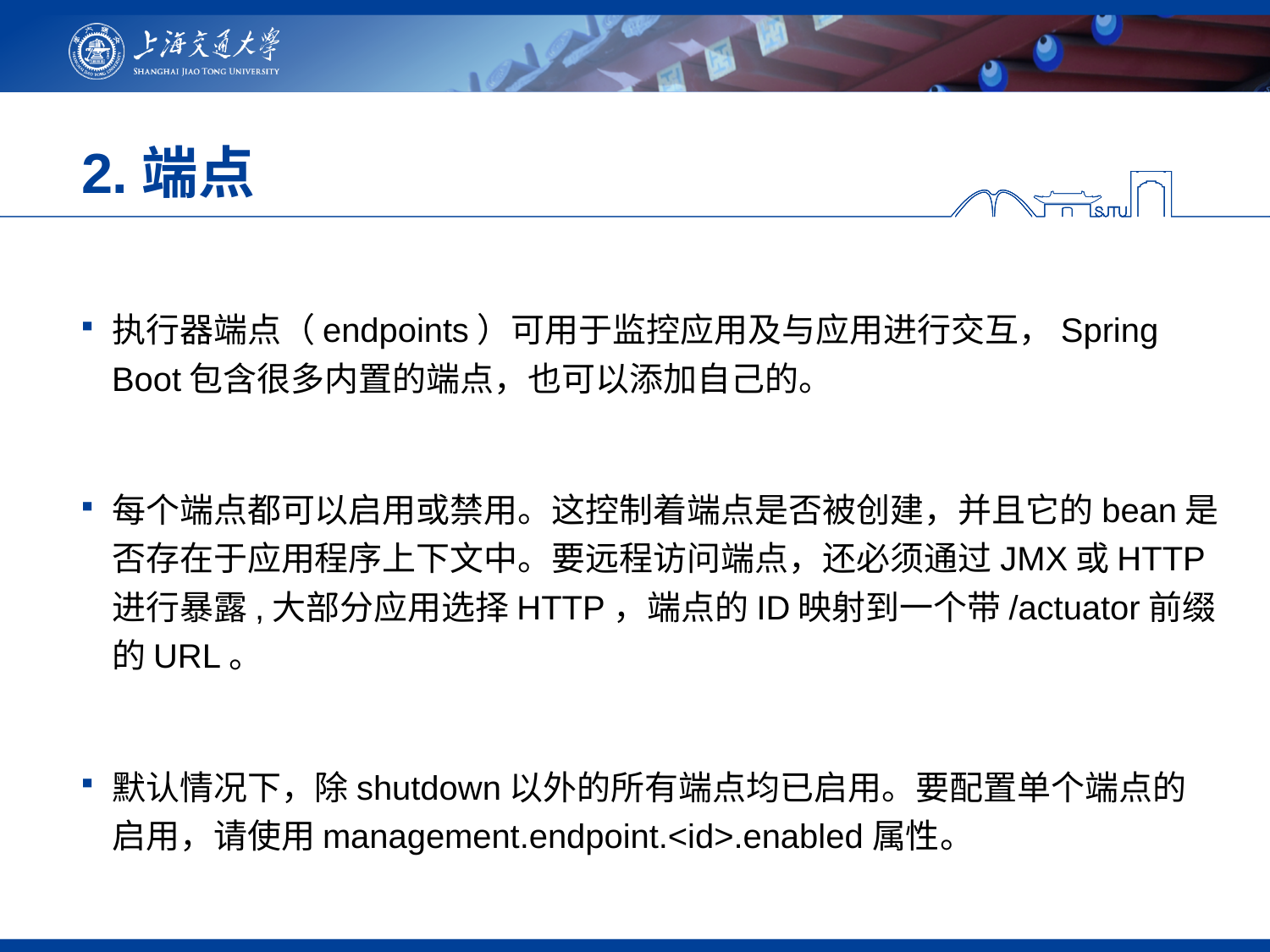

# 2.端点

执行器端点（endpoints）可用于监控应用及与应用进行交互，Spring Boot包含很多内置的端点，也可以添加自己的。

每个端点都可以启用或禁用。这控制着端点是否被创建，并且它的bean是否存在于应用程序上下文中。要远程访问端点，还必须通过JMX或HTTP进行暴露,大部分应用选择HTTP，端点的ID映射到一个带/actuator前缀的URL。

默认情况下，除shutdown以外的所有端点均已启用。要配置单个端点的启用，请使用management.endpoint.<id>.enabled属性。